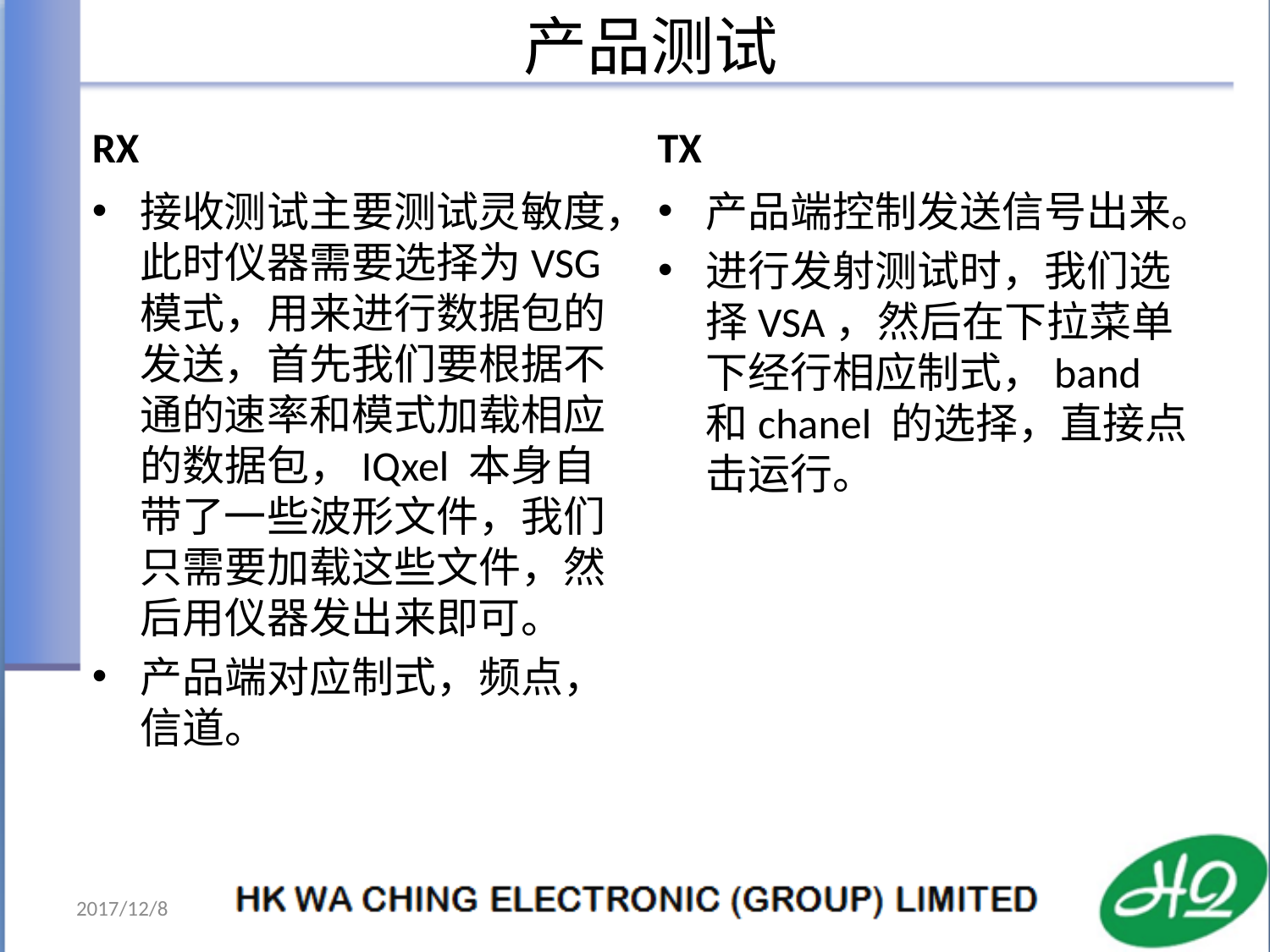

# 产品测试
RX
TX
接收测试主要测试灵敏度，此时仪器需要选择为VSG模式，用来进行数据包的发送，首先我们要根据不通的速率和模式加载相应的数据包，IQxel 本身自带了一些波形文件，我们只需要加载这些文件，然后用仪器发出来即可。
产品端对应制式，频点，信道。
产品端控制发送信号出来。
进行发射测试时，我们选择VSA，然后在下拉菜单下经行相应制式，band 和chanel 的选择，直接点击运行。
2017/12/8